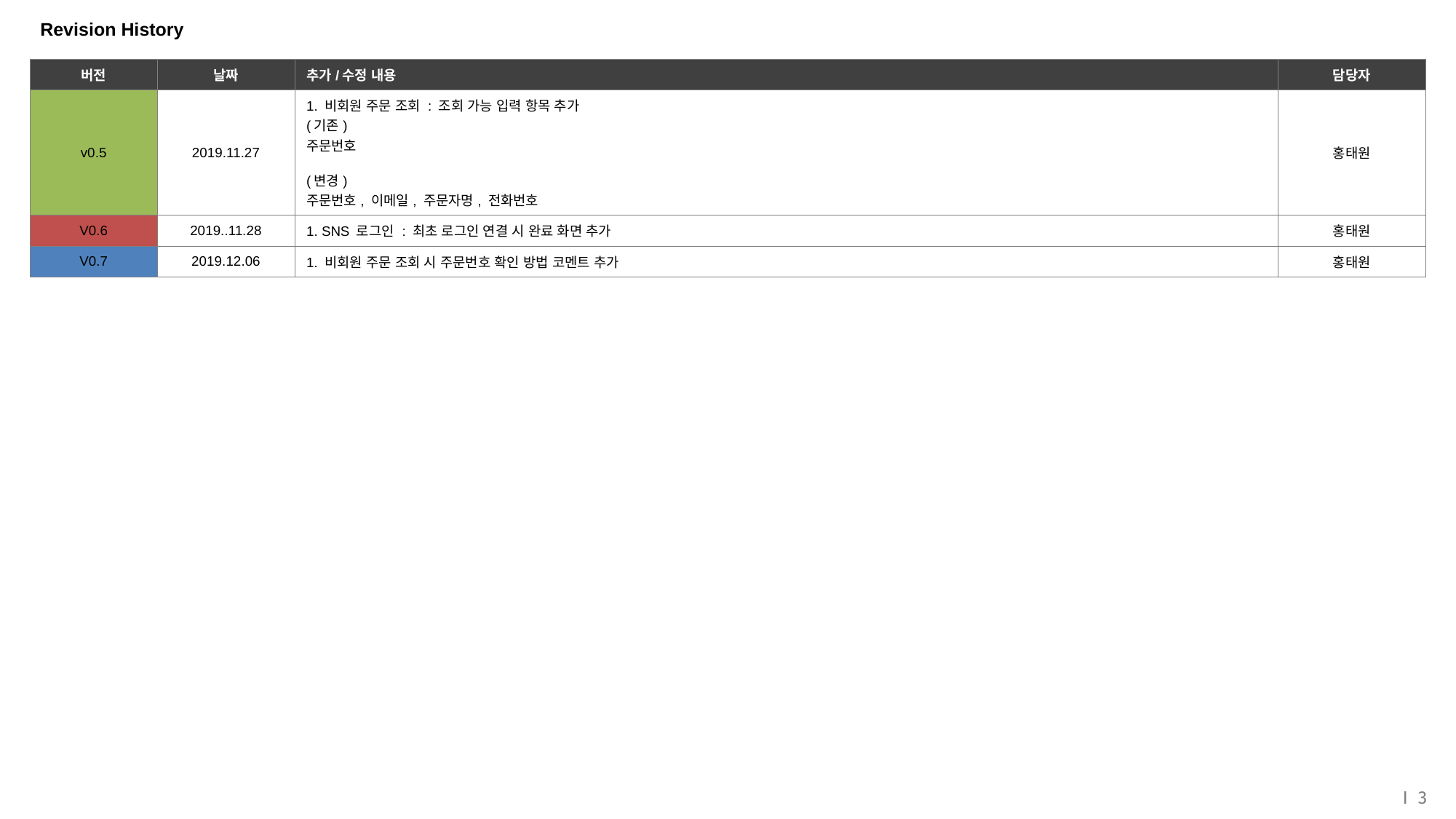

# Revision History
| 버전 | 날짜 | 추가/수정 내용 | 담당자 |
| --- | --- | --- | --- |
| v0.5 | 2019.11.27 | 1. 비회원 주문 조회 : 조회 가능 입력 항목 추가 (기존) 주문번호 (변경) 주문번호, 이메일, 주문자명, 전화번호 | 홍태원 |
| V0.6 | 2019..11.28 | 1. SNS 로그인 : 최초 로그인 연결 시 완료 화면 추가 | 홍태원 |
| V0.7 | 2019.12.06 | 1. 비회원 주문 조회 시 주문번호 확인 방법 코멘트 추가 | 홍태원 |